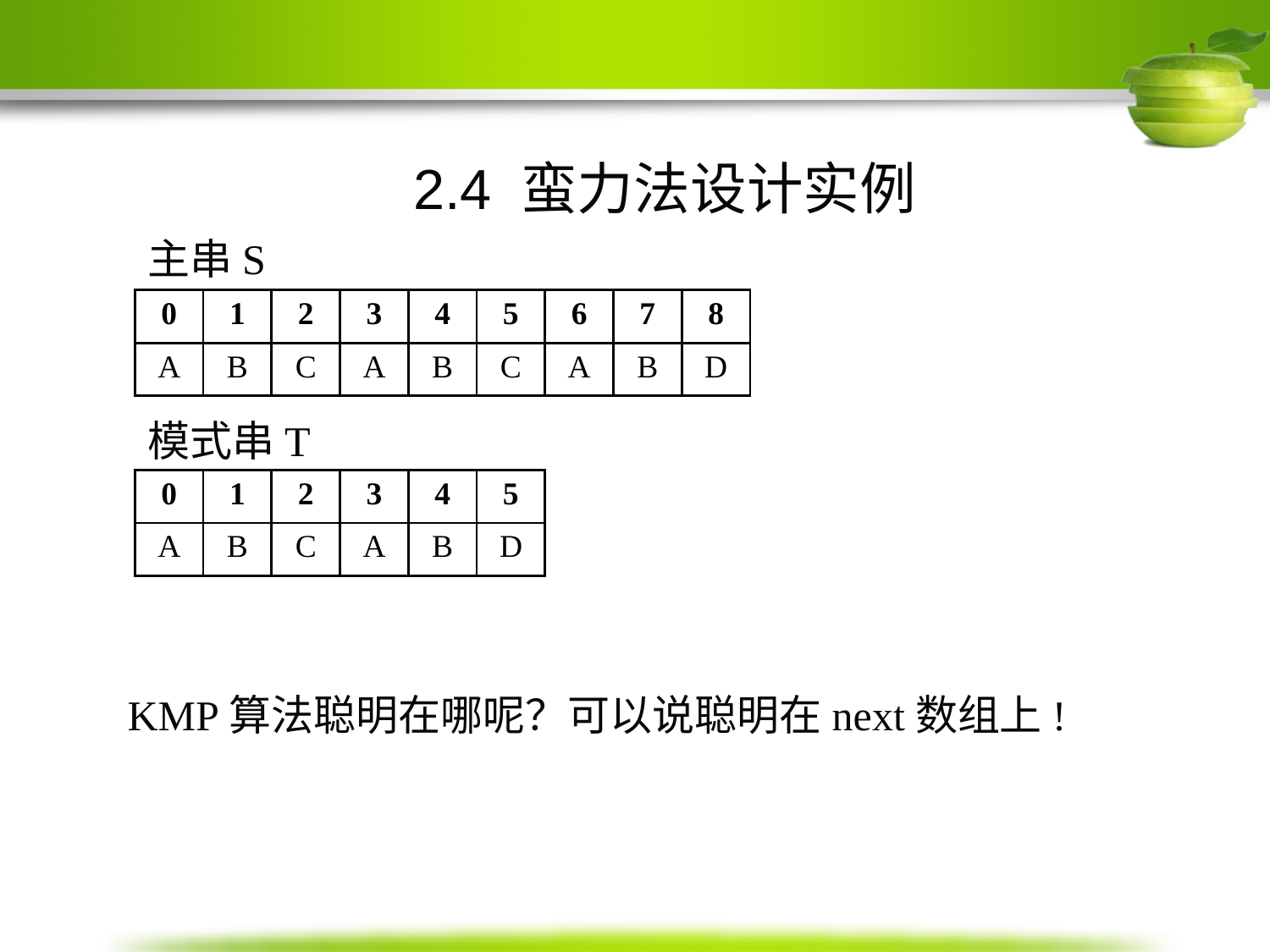

2.4 蛮力法设计实例
主串S
| 0 | 1 | 2 | 3 | 4 | 5 | 6 | 7 | 8 |
| --- | --- | --- | --- | --- | --- | --- | --- | --- |
| A | B | C | A | B | C | A | B | D |
模式串T
| 0 | 1 | 2 | 3 | 4 | 5 |
| --- | --- | --- | --- | --- | --- |
| A | B | C | A | B | D |
KMP算法聪明在哪呢？可以说聪明在next数组上!